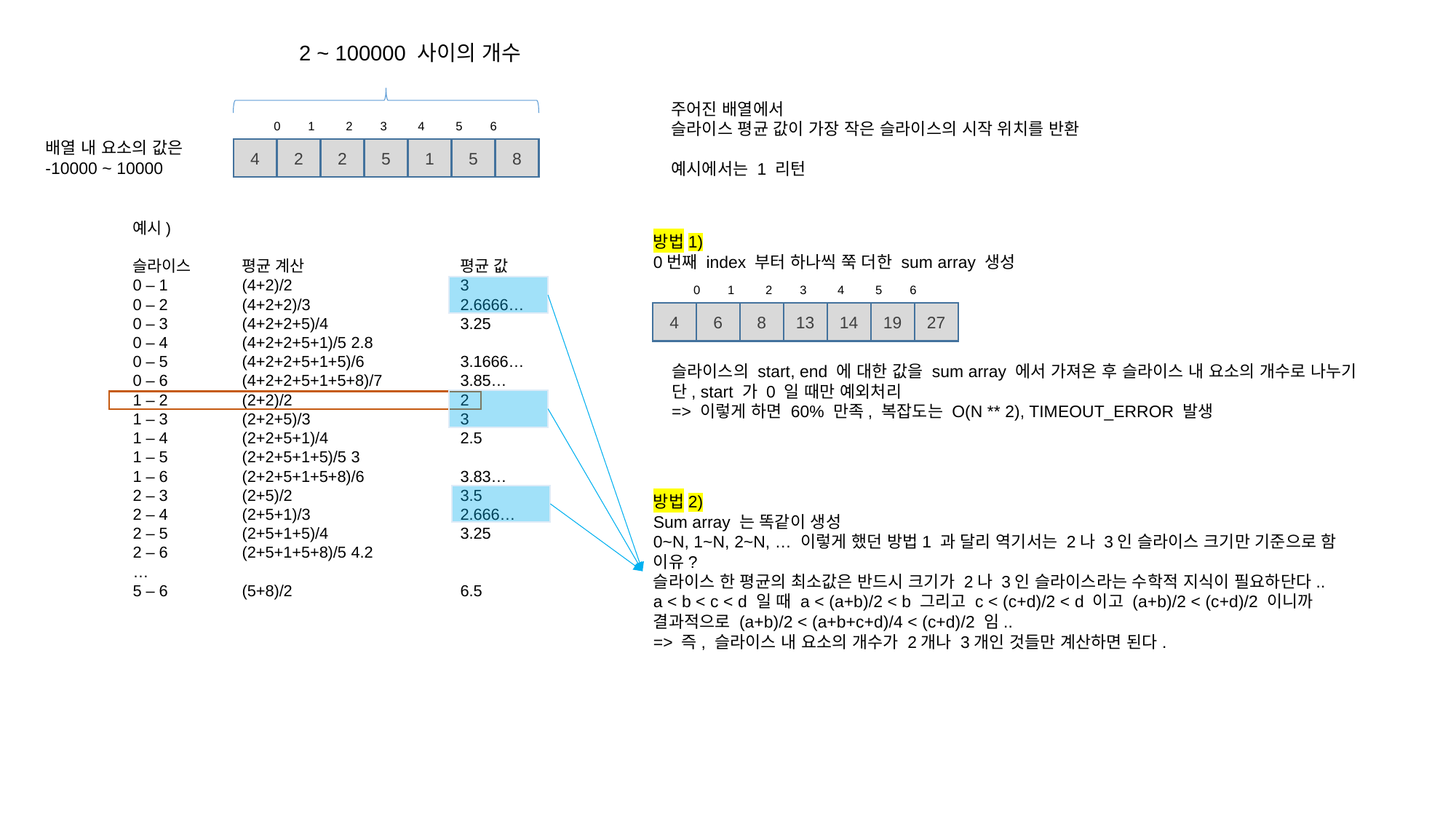

2 ~ 100000 사이의 개수
주어진 배열에서
슬라이스 평균 값이 가장 작은 슬라이스의 시작 위치를 반환

예시에서는 1 리턴
0        1         2        3         4         5        6
배열 내 요소의 값은
-10000 ~ 10000
4
2
2
5
1
5
8
예시)

슬라이스	평균 계산		평균 값
0 – 1	(4+2)/2		3
0 – 2	(4+2+2)/3		2.6666…
0 – 3	(4+2+2+5)/4		3.25
0 – 4 	(4+2+2+5+1)/5	2.8
0 – 5 	(4+2+2+5+1+5)/6	3.1666…
0 – 6	(4+2+2+5+1+5+8)/7	3.85…
1 – 2	(2+2)/2		2
1 – 3	(2+2+5)/3		3
1 – 4	(2+2+5+1)/4		2.5
1 – 5	(2+2+5+1+5)/5	3
1 – 6	(2+2+5+1+5+8)/6	3.83…
2 – 3	(2+5)/2		3.5
2 – 4	(2+5+1)/3		2.666…
2 – 5	(2+5+1+5)/4		3.25
2 – 6	(2+5+1+5+8)/5	4.2
…
5 – 6	(5+8)/2		6.5
방법1)
0번째 index 부터 하나씩 쭉 더한 sum array 생성

0        1         2        3         4         5        6
4
6
8
13
14
19
27
슬라이스의 start, end 에 대한 값을 sum array 에서 가져온 후 슬라이스 내 요소의 개수로 나누기
단, start 가 0 일 때만 예외처리
=> 이렇게 하면 60% 만족, 복잡도는 O(N ** 2), TIMEOUT_ERROR 발생

방법2)
Sum array 는 똑같이 생성
0~N, 1~N, 2~N, … 이렇게 했던 방법1 과 달리 역기서는 2나 3인 슬라이스 크기만 기준으로 함
이유?
슬라이스 한 평균의 최소값은 반드시 크기가 2나 3인 슬라이스라는 수학적 지식이 필요하단다..
a < b < c < d 일 때 a < (a+b)/2 < b 그리고 c < (c+d)/2 < d 이고 (a+b)/2 < (c+d)/2 이니까
결과적으로 (a+b)/2 < (a+b+c+d)/4 < (c+d)/2 임..
=> 즉, 슬라이스 내 요소의 개수가 2개나 3개인 것들만 계산하면 된다.